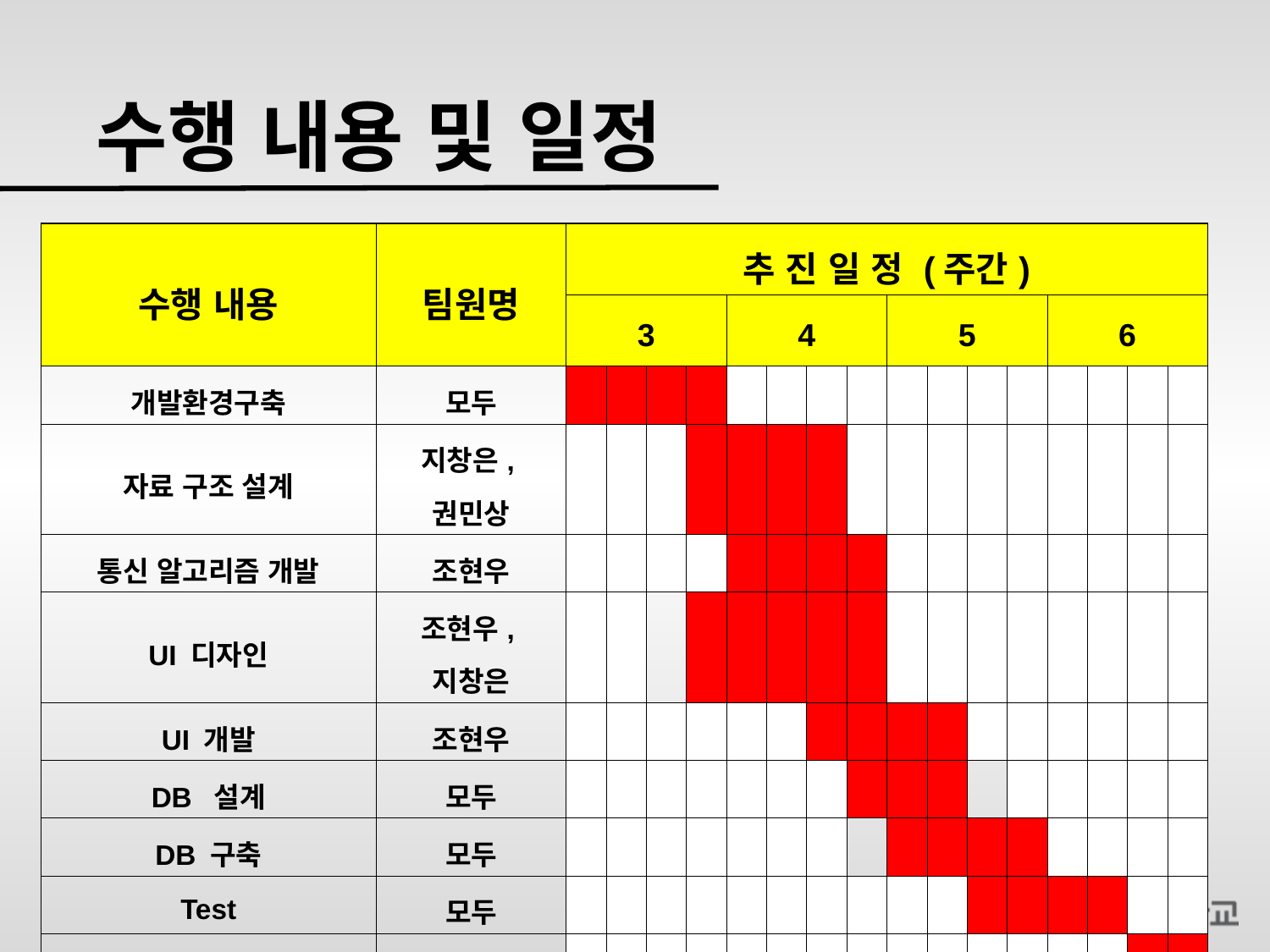

# 수행 내용 및 일정
| 수행 내용 | 팀원명 | 추 진 일 정 (주간) |  |  |  |  |  |  |  |  |  |  |  |  |  |  |  |
| --- | --- | --- | --- | --- | --- | --- | --- | --- | --- | --- | --- | --- | --- | --- | --- | --- | --- |
|  |  | 3 |  |  |  | 4 |  |  |  | 5 |  |  |  | 6 |  |  |  |
| 개발환경구축 | 모두 |  |  |  |  |  |  |  |  |  |  |  |  |  |  |  |  |
| 자료 구조 설계 | 지창은,권민상 |  |  |  |  |  |  |  |  |  |  |  |  |  |  |  |  |
| 통신 알고리즘 개발 | 조현우 |  |  |  |  |  |  |  |  |  |  |  |  |  |  |  |  |
| UI 디자인 | 조현우,지창은 |  |  |  |  |  |  |  |  |  |  |  |  |  |  |  |  |
| UI 개발 | 조현우 |  |  |  |  |  |  |  |  |  |  |  |  |  |  |  |  |
| DB 설계 | 모두 |  |  |  |  |  |  |  |  |  |  |  |  |  |  |  |  |
| DB 구축 | 모두 |  |  |  |  |  |  |  |  |  |  |  |  |  |  |  |  |
| Test | 모두 |  |  |  |  |  |  |  |  |  |  |  |  |  |  |  |  |
| 특허 출원 및 SW 등록 | 모두 |  |  |  |  |  |  |  |  |  |  |  |  |  |  |  |  |
| 논문 작성 | 모두 |  |  |  |  |  |  |  |  |  |  |  |  |  |  |  |  |